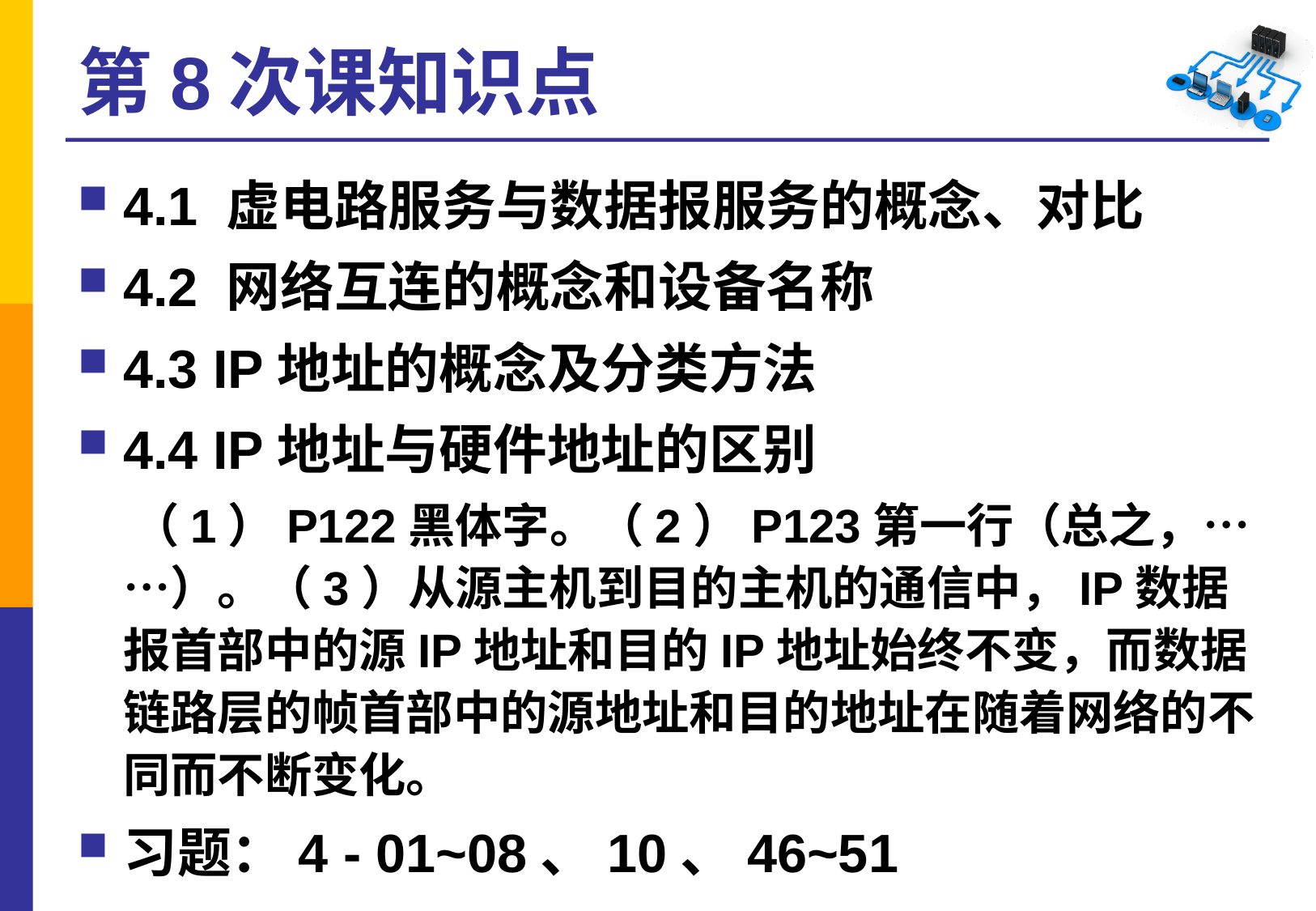

# 第8次课知识点
4.1 虚电路服务与数据报服务的概念、对比
4.2 网络互连的概念和设备名称
4.3 IP地址的概念及分类方法
4.4 IP地址与硬件地址的区别
    （1）P122黑体字。（2）P123第一行（总之，……）。（3）从源主机到目的主机的通信中，IP数据报首部中的源IP地址和目的IP地址始终不变，而数据链路层的帧首部中的源地址和目的地址在随着网络的不同而不断变化。
习题：4 - 01~08、10、46~51